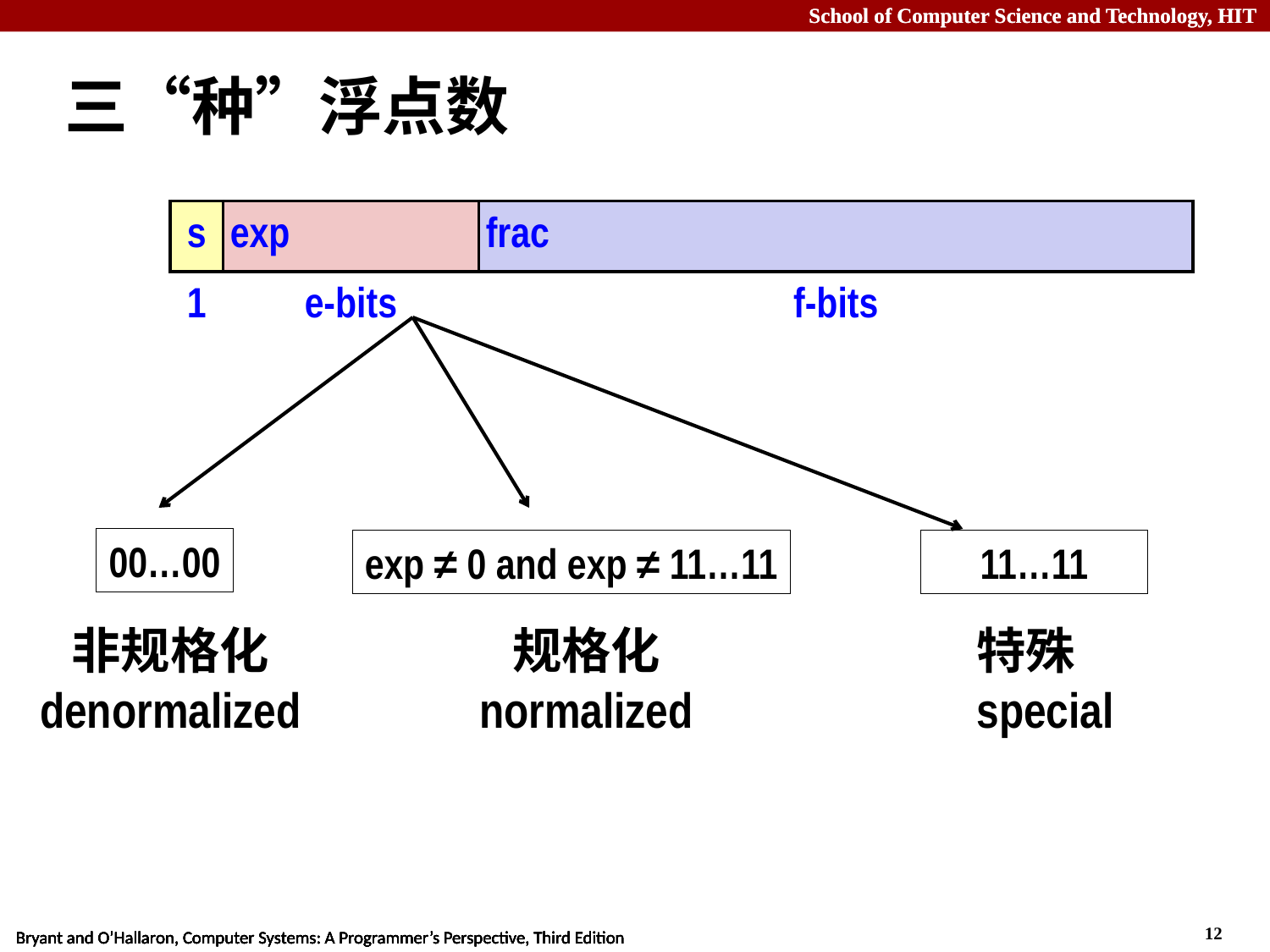

# 三“种”浮点数

| s | exp | frac |
| --- | --- | --- |
| 1 | e-bits | f-bits |
00…00
非规格化
denormalized
exp ≠ 0 and exp ≠ 11…11
规格化
normalized

11…11
特殊
special